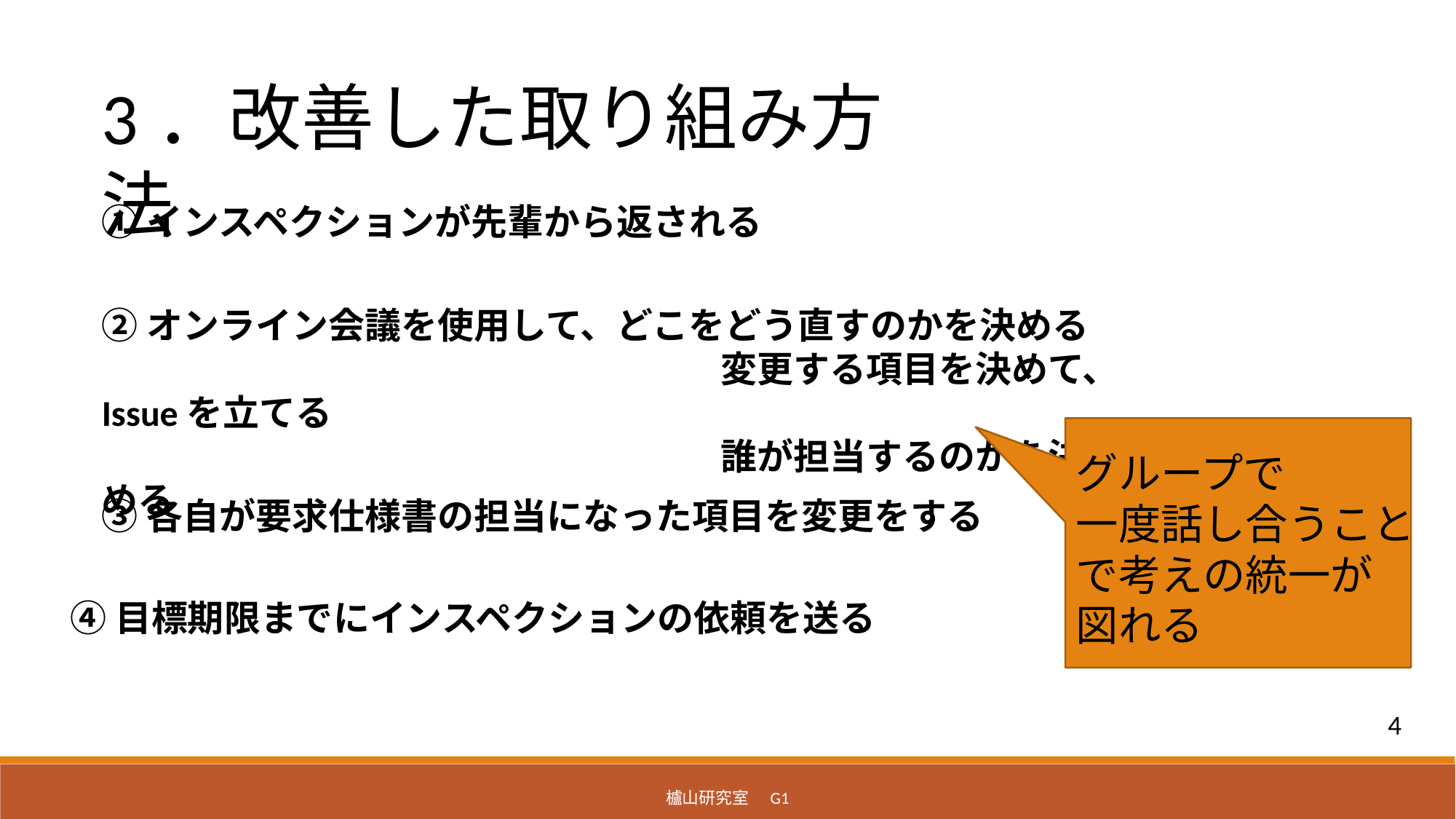

3．改善した取り組み方法
➀インスペクションが先輩から返される
②オンライン会議を使用して、どこをどう直すのかを決める
　　　　　　　　　　　　　　　　　変更する項目を決めて、Issueを立てる
　　　　　　　　　　　　　　　　　誰が担当するのかを決める

グループで
一度話し合うことで考えの統一が
図れる
③各自が要求仕様書の担当になった項目を変更をする
④目標期限までにインスペクションの依頼を送る
4
櫨山研究室　G1